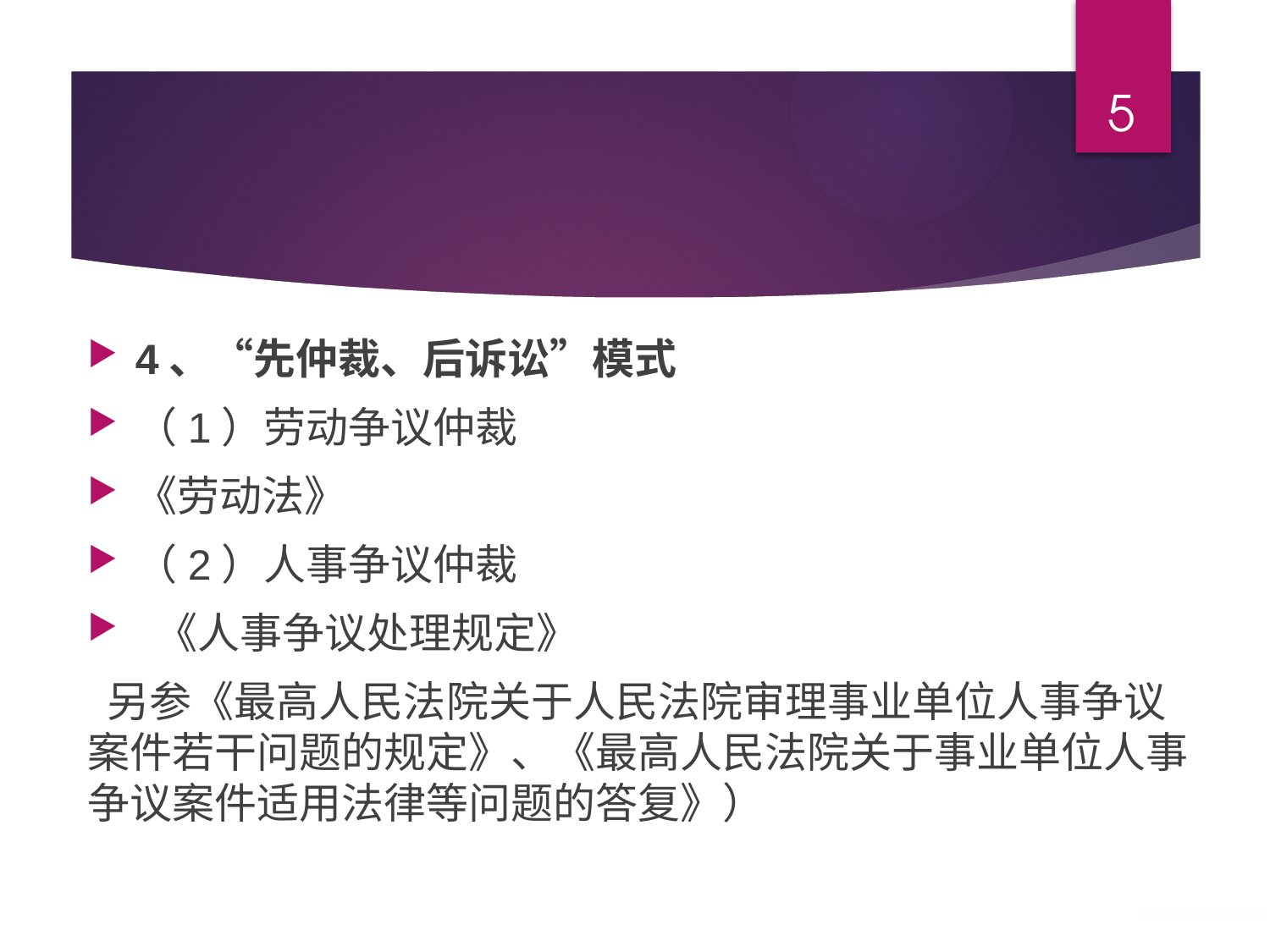

5
#
4、“先仲裁、后诉讼”模式
（1）劳动争议仲裁
《劳动法》
（2）人事争议仲裁
 《人事争议处理规定》
 另参《最高人民法院关于人民法院审理事业单位人事争议案件若干问题的规定》、《最高人民法院关于事业单位人事争议案件适用法律等问题的答复》）